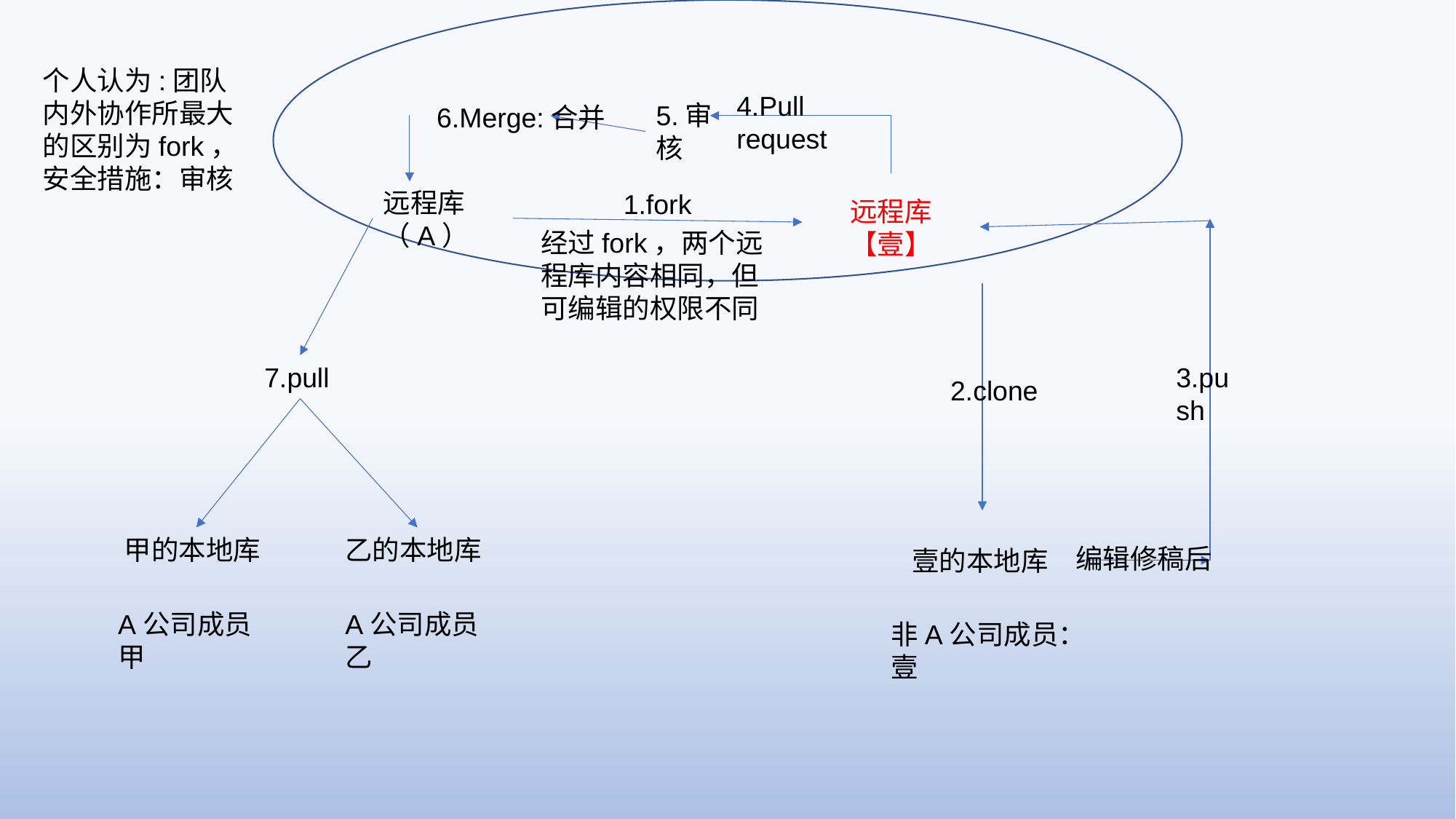

个人认为:团队内外协作所最大的区别为fork，安全措施：审核
4.Pull request
5.审核
6.Merge:合并
远程库
【壹】
远程库（A）
1.fork
经过fork，两个远程库内容相同，但
可编辑的权限不同
7.pull
3.push
2.clone
甲的本地库
乙的本地库
编辑修稿后
壹的本地库
A公司成员乙
A公司成员甲
非A公司成员：壹